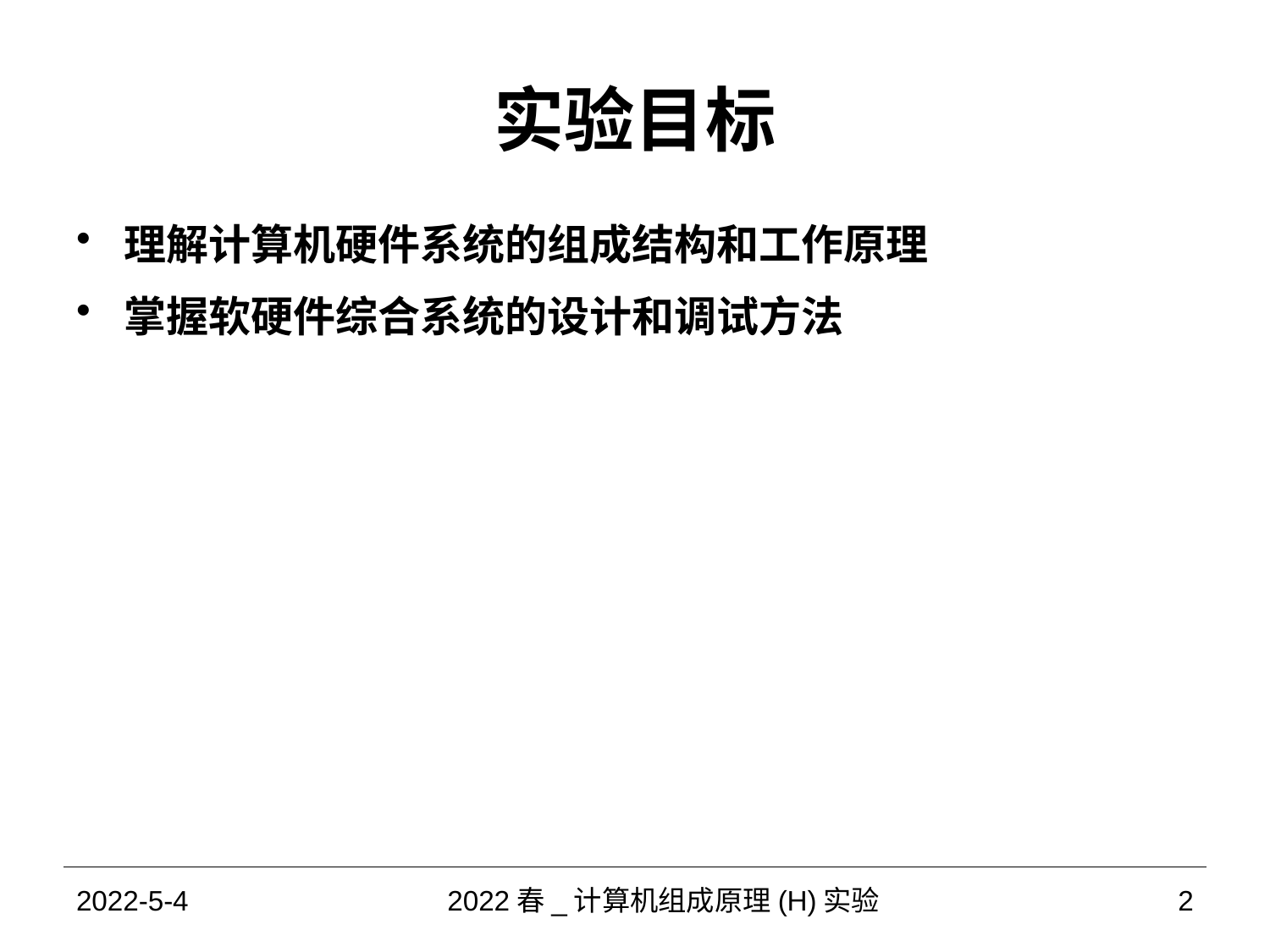

# 实验目标
理解计算机硬件系统的组成结构和工作原理
掌握软硬件综合系统的设计和调试方法

2022-5-4
2022春_计算机组成原理(H)实验
2